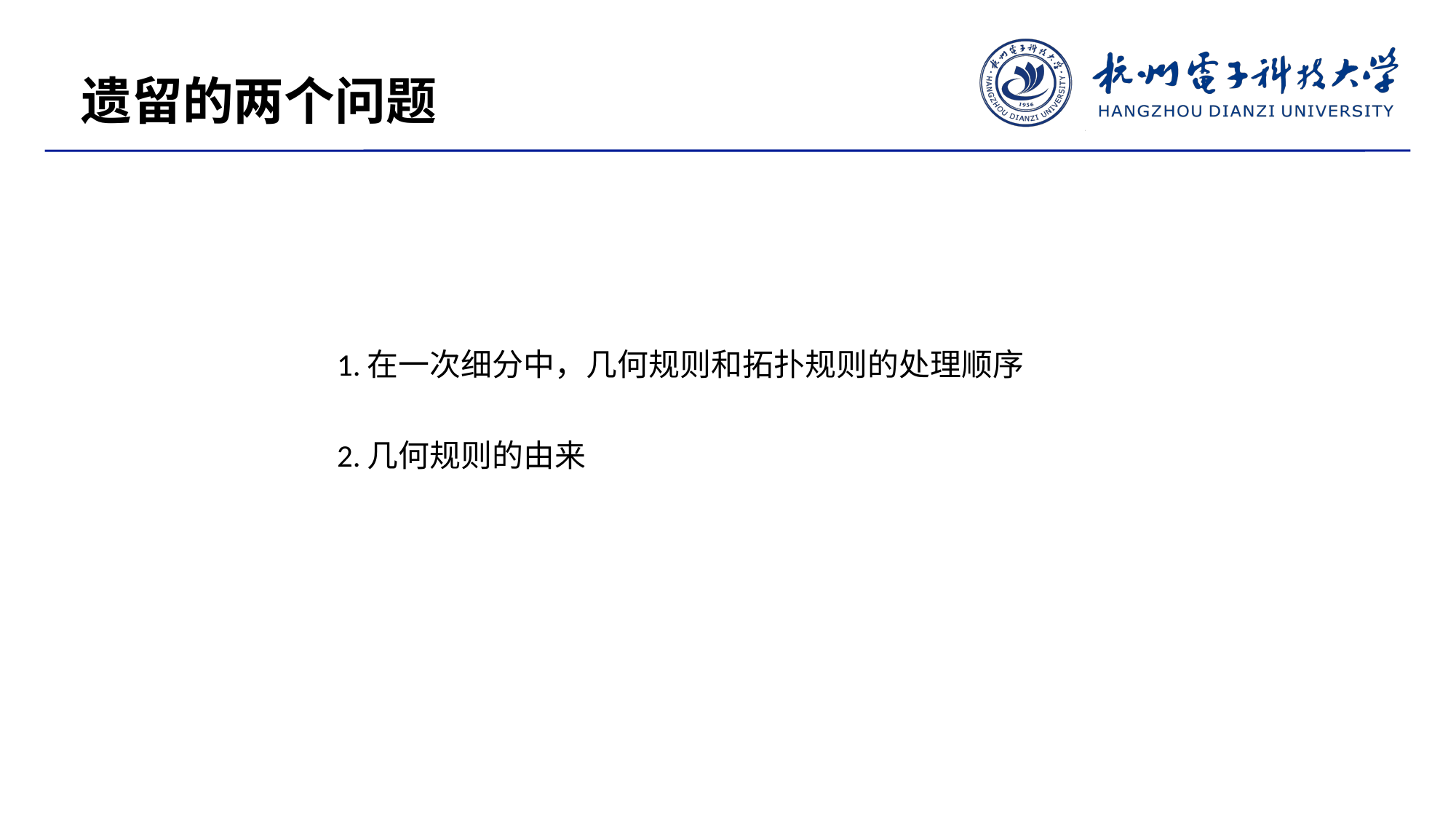

遗留的两个问题
1.在一次细分中，几何规则和拓扑规则的处理顺序

2.几何规则的由来